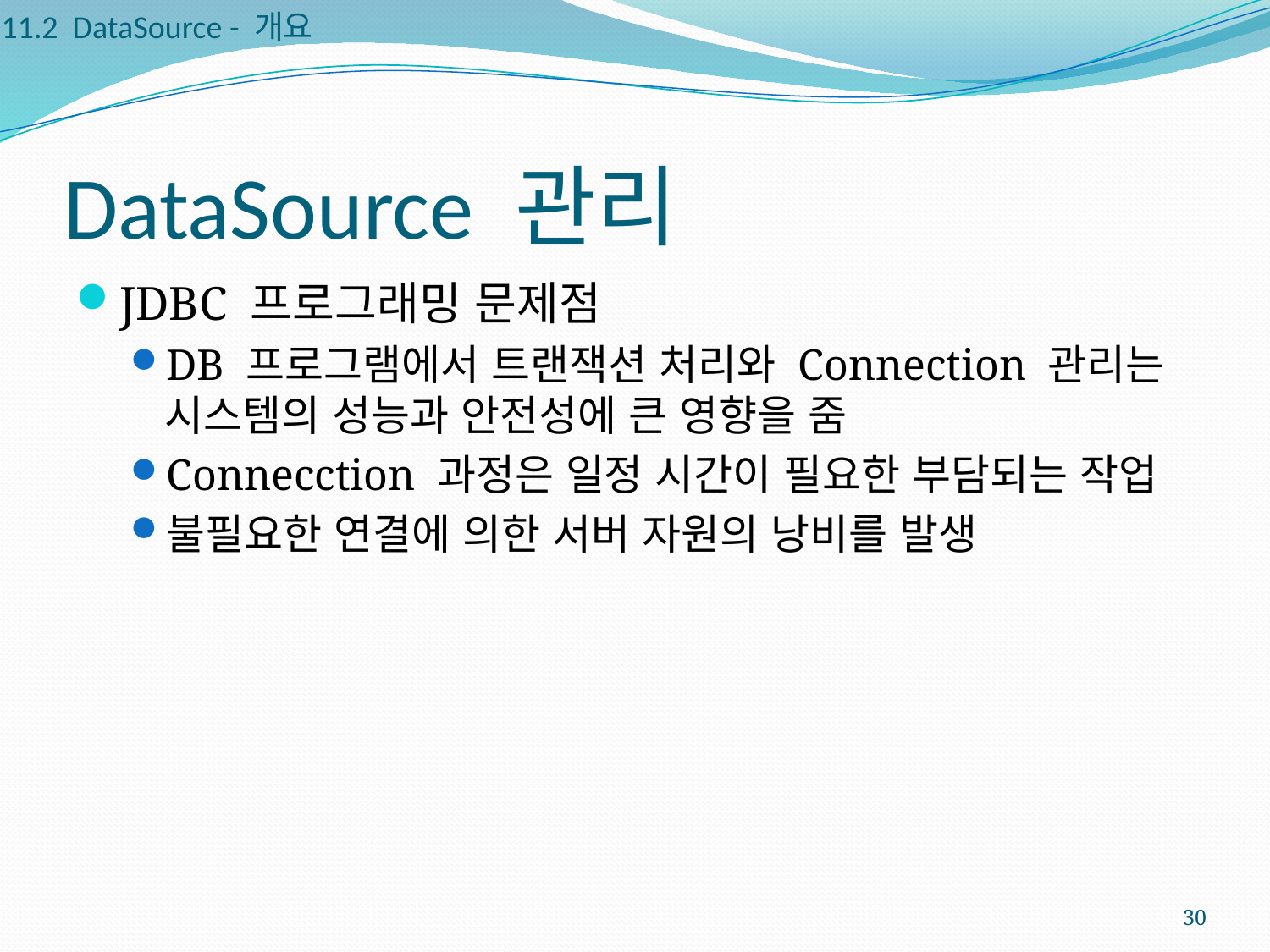

11.2  DataSource - 개요
# DataSource 관리
JDBC 프로그래밍 문제점
DB 프로그램에서 트랜잭션 처리와 Connection 관리는 시스템의 성능과 안전성에 큰 영향을 줌
Connecction 과정은 일정 시간이 필요한 부담되는 작업
불필요한 연결에 의한 서버 자원의 낭비를 발생

30